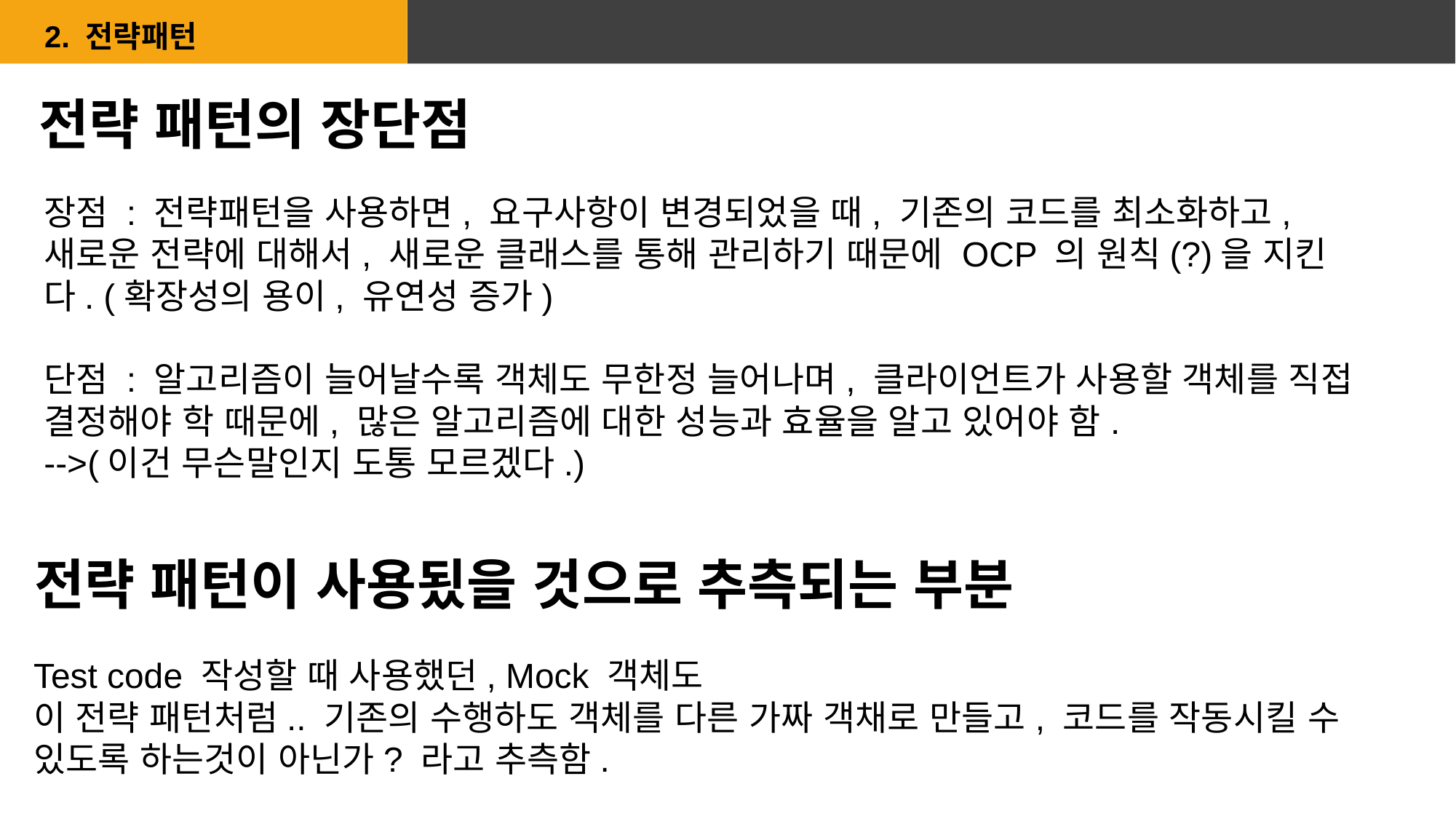

2. 전략패턴
전략 패턴의 장단점
장점 : 전략패턴을 사용하면, 요구사항이 변경되었을 때, 기존의 코드를 최소화하고, 새로운 전략에 대해서, 새로운 클래스를 통해 관리하기 때문에 OCP 의 원칙(?)을 지킨다. (확장성의 용이, 유연성 증가)

단점 : 알고리즘이 늘어날수록 객체도 무한정 늘어나며, 클라이언트가 사용할 객체를 직접 결정해야 학 때문에, 많은 알고리즘에 대한 성능과 효율을 알고 있어야 함.
-->(이건 무슨말인지 도통 모르겠다.)
전략 패턴이 사용됬을 것으로 추측되는 부분
Test code 작성할 때 사용했던, Mock 객체도
이 전략 패턴처럼.. 기존의 수행하도 객체를 다른 가짜 객채로 만들고, 코드를 작동시킬 수 있도록 하는것이 아닌가? 라고 추측함.